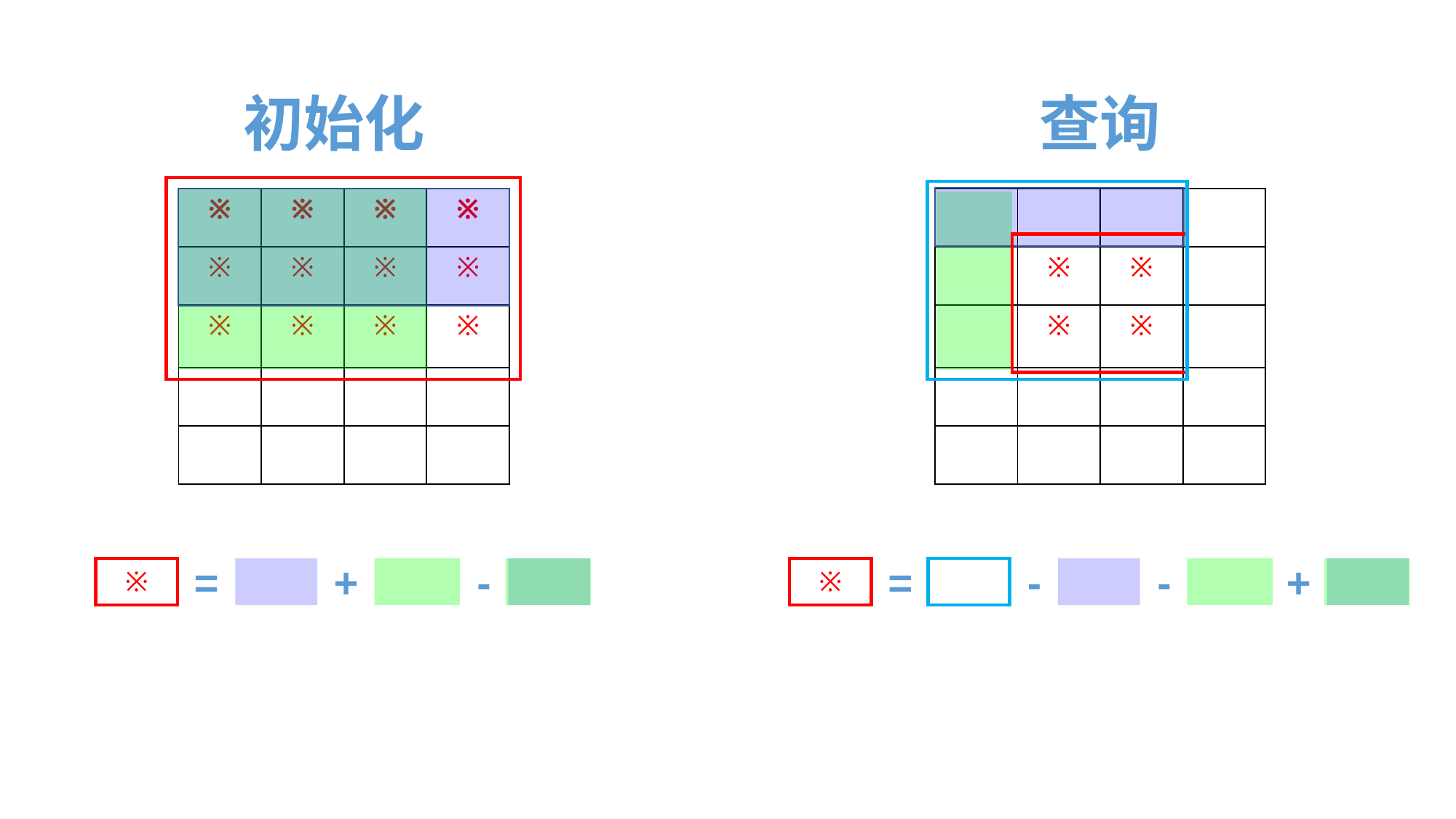

初始化
查询

| ※ | ※ | ※ | ※ |
| --- | --- | --- | --- |
| ※ | ※ | ※ | ※ |
| ※ | ※ | ※ | ※ |
|  |  |  |  |
|  |  |  |  |
|  |  |  |  |
| --- | --- | --- | --- |
|  | ※ | ※ |  |
|  | ※ | ※ |  |
|  |  |  |  |
|  |  |  |  |

=
+
-

=
-
-
+

※
※